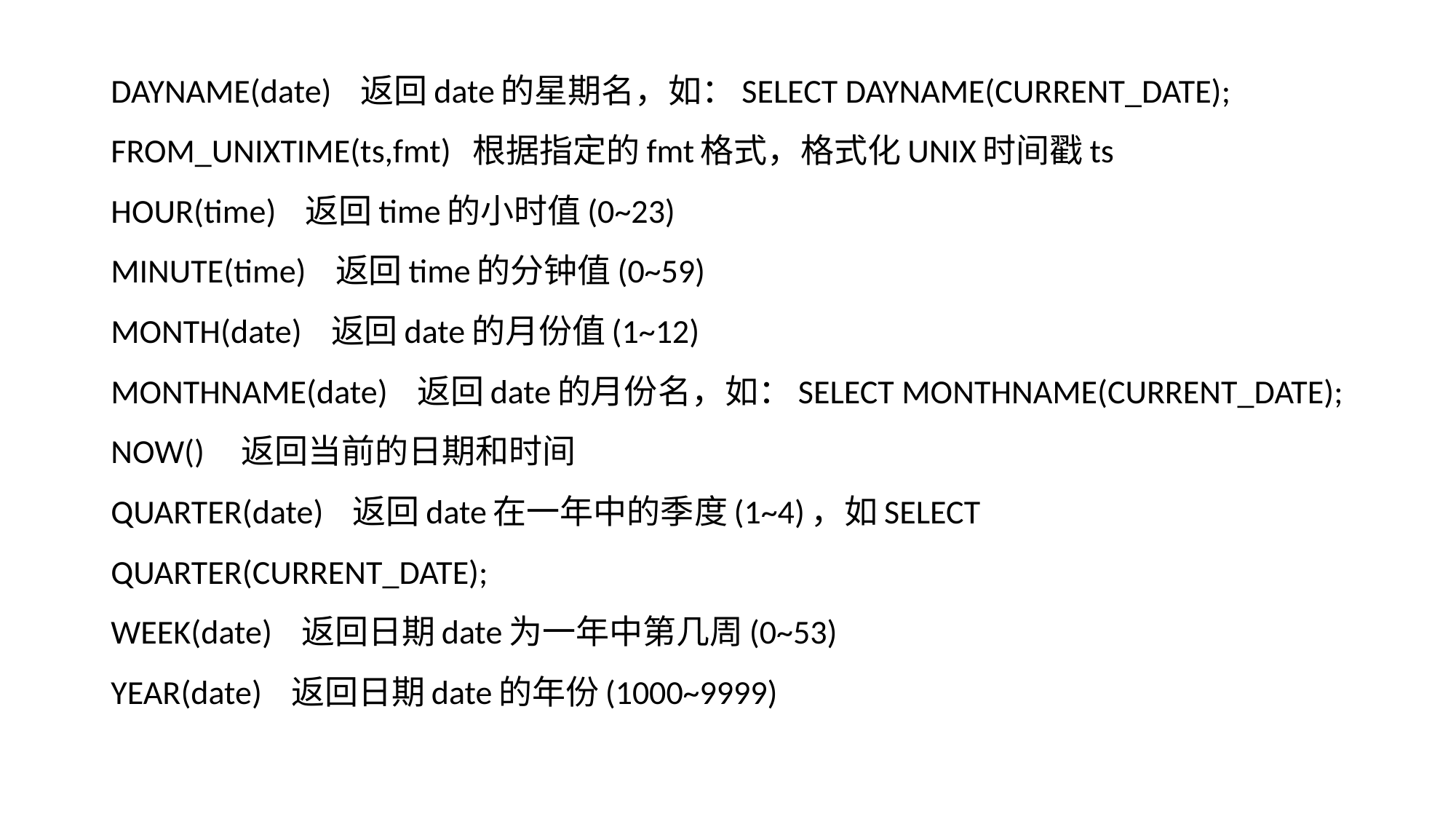

DAYNAME(date)   返回date的星期名，如：SELECT DAYNAME(CURRENT_DATE);
FROM_UNIXTIME(ts,fmt)  根据指定的fmt格式，格式化UNIX时间戳ts
HOUR(time)   返回time的小时值(0~23)
MINUTE(time)   返回time的分钟值(0~59)
MONTH(date)   返回date的月份值(1~12)
MONTHNAME(date)   返回date的月份名，如：SELECT MONTHNAME(CURRENT_DATE);
NOW()    返回当前的日期和时间
QUARTER(date)   返回date在一年中的季度(1~4)，如SELECT QUARTER(CURRENT_DATE);
WEEK(date)   返回日期date为一年中第几周(0~53)
YEAR(date)   返回日期date的年份(1000~9999)